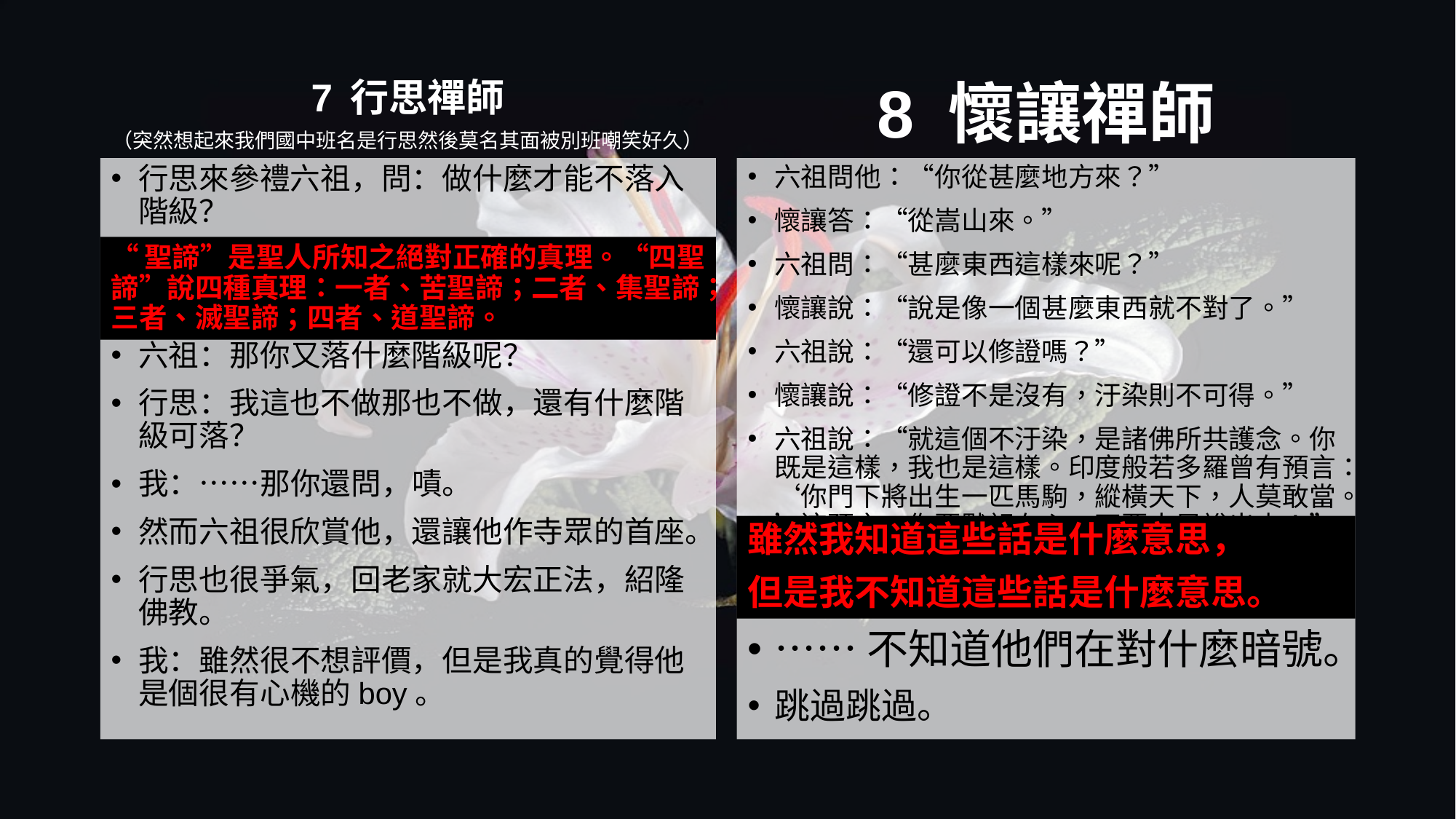

7 行思禪師
（突然想起來我們國中班名是行思然後莫名其面被別班嘲笑好久）
8 懷讓禪師
行思來參禮六祖，問：做什麼才能不落入階級？
六祖：你曾做些什麼？
行思：我連聖諦都不做。
六祖：那你又落什麼階級呢？
行思：我這也不做那也不做，還有什麼階級可落？
我：……那你還問，嘖。
然而六祖很欣賞他，還讓他作寺眾的首座。
行思也很爭氣，回老家就大宏正法，紹隆佛教。
我：雖然很不想評價，但是我真的覺得他是個很有心機的boy。
六祖問他：“你從甚麼地方來？”
懷讓答：“從嵩山來。”
六祖問：“甚麼東西這樣來呢？”
懷讓說：“說是像一個甚麼東西就不對了。”
六祖說：“還可以修證嗎？”
懷讓說：“修證不是沒有，汙染則不可得。”
六祖說：“就這個不汙染，是諸佛所共護念。你既是這樣，我也是這樣。印度般若多羅曾有預言：‘你門下將出生一匹馬駒，縱橫天下，人莫敢當。’這預言，你要默記在心，不要太早說出來！”
懷讓當下豁然契會。（他究竟契會了什麼？？？）
……不知道他們在對什麼暗號。
跳過跳過。
“聖諦”是聖人所知之絕對正確的真理。“四聖諦”說四種真理：一者、苦聖諦；二者、集聖諦；三者、滅聖諦；四者、道聖諦。
雖然我知道這些話是什麼意思，
但是我不知道這些話是什麼意思。